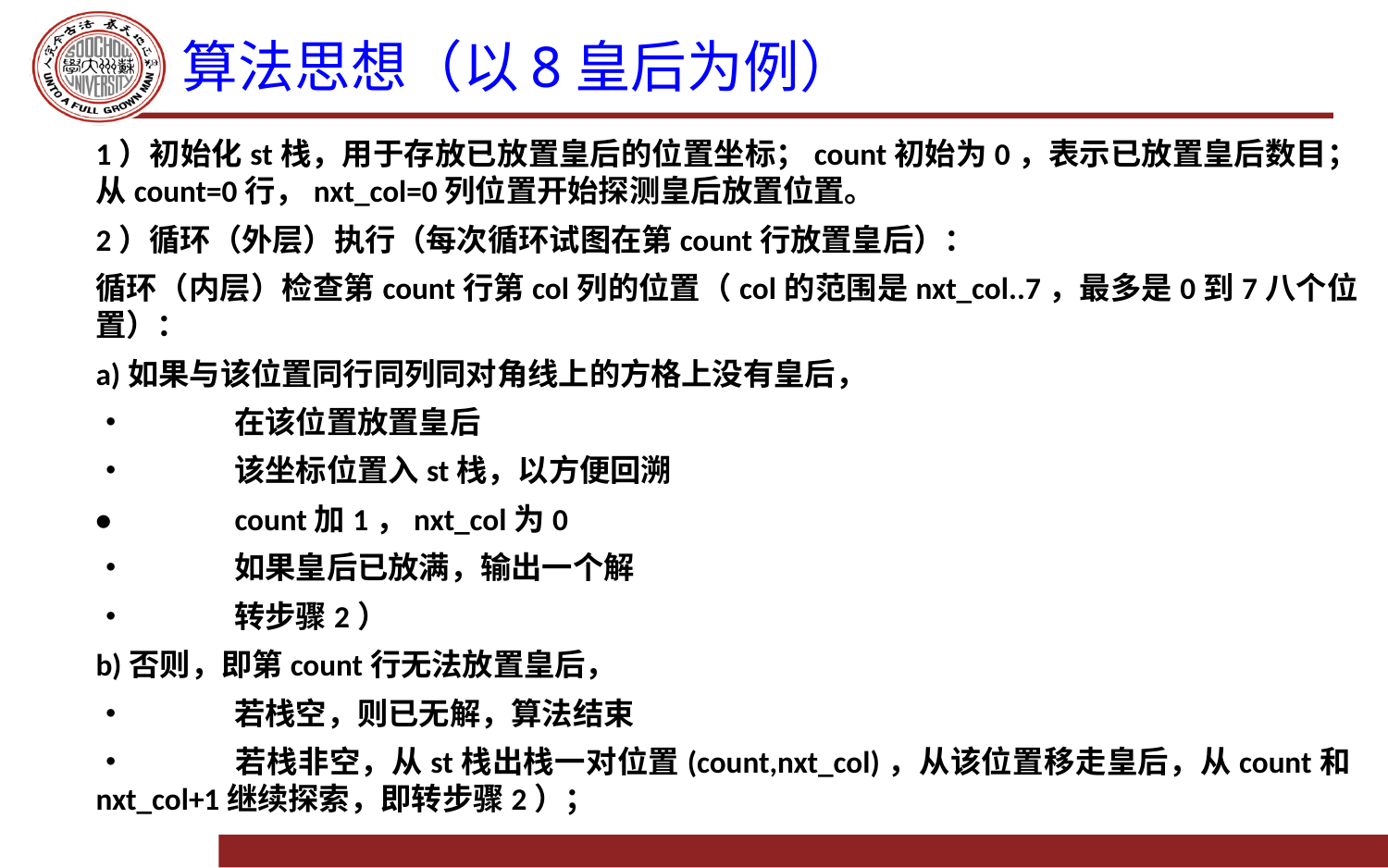

# 算法思想（以8皇后为例）
1）初始化st栈，用于存放已放置皇后的位置坐标；count初始为0，表示已放置皇后数目；从count=0行，nxt_col=0列位置开始探测皇后放置位置。
2）循环（外层）执行（每次循环试图在第count行放置皇后）：
循环（内层）检查第count行第col列的位置（col的范围是nxt_col..7，最多是0到7八个位置）：
a)如果与该位置同行同列同对角线上的方格上没有皇后，
•	在该位置放置皇后
•	该坐标位置入st栈，以方便回溯
•	count加1，nxt_col为0
•	如果皇后已放满，输出一个解
•	转步骤2）
b)否则，即第count行无法放置皇后，
•	若栈空，则已无解，算法结束
•	若栈非空，从st栈出栈一对位置(count,nxt_col)，从该位置移走皇后，从count和nxt_col+1继续探索，即转步骤2）；